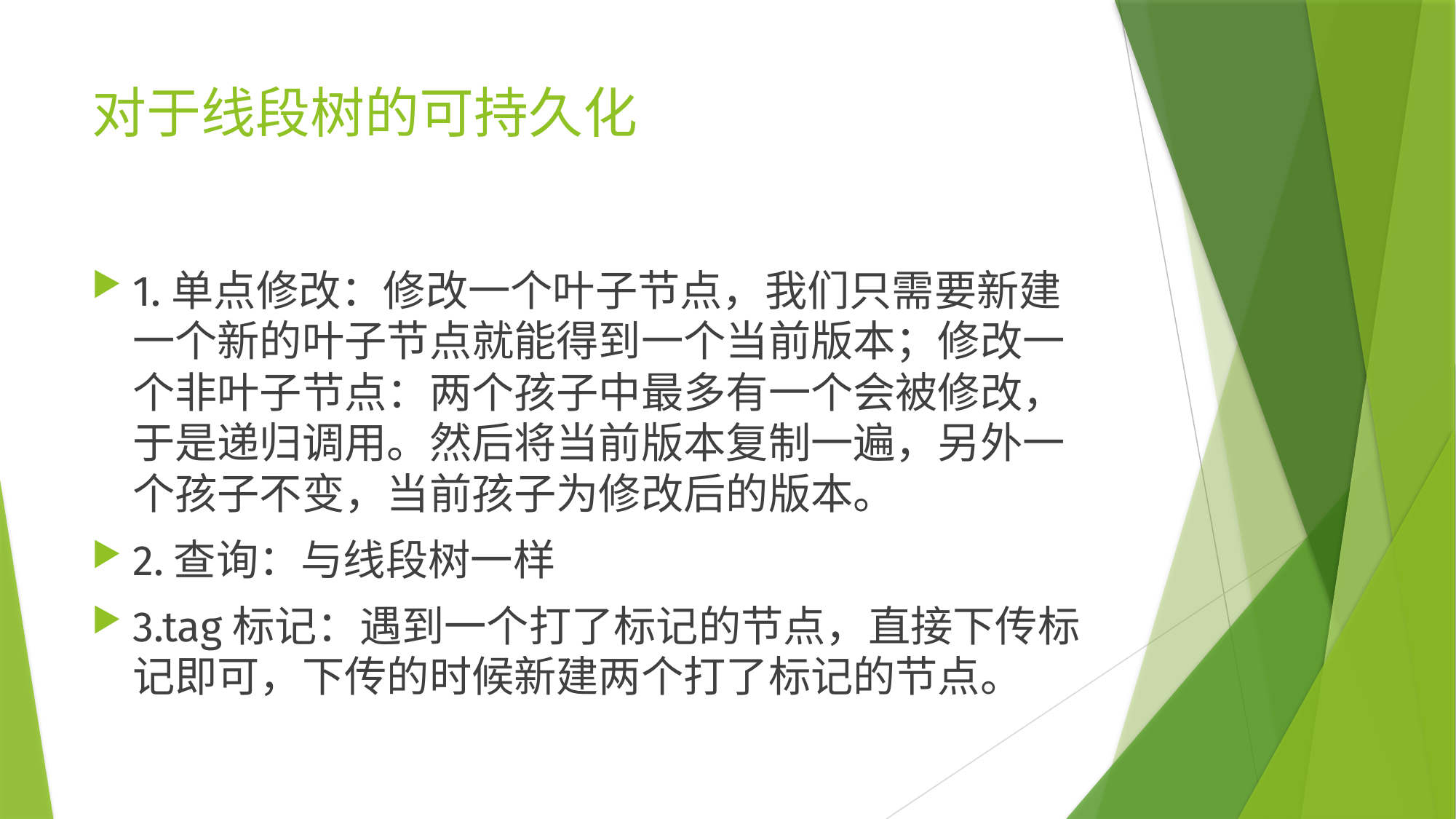

# 对于线段树的可持久化
1.单点修改：修改一个叶子节点，我们只需要新建一个新的叶子节点就能得到一个当前版本；修改一个非叶子节点：两个孩子中最多有一个会被修改，于是递归调用。然后将当前版本复制一遍，另外一个孩子不变，当前孩子为修改后的版本。
2.查询：与线段树一样
3.tag标记：遇到一个打了标记的节点，直接下传标记即可，下传的时候新建两个打了标记的节点。